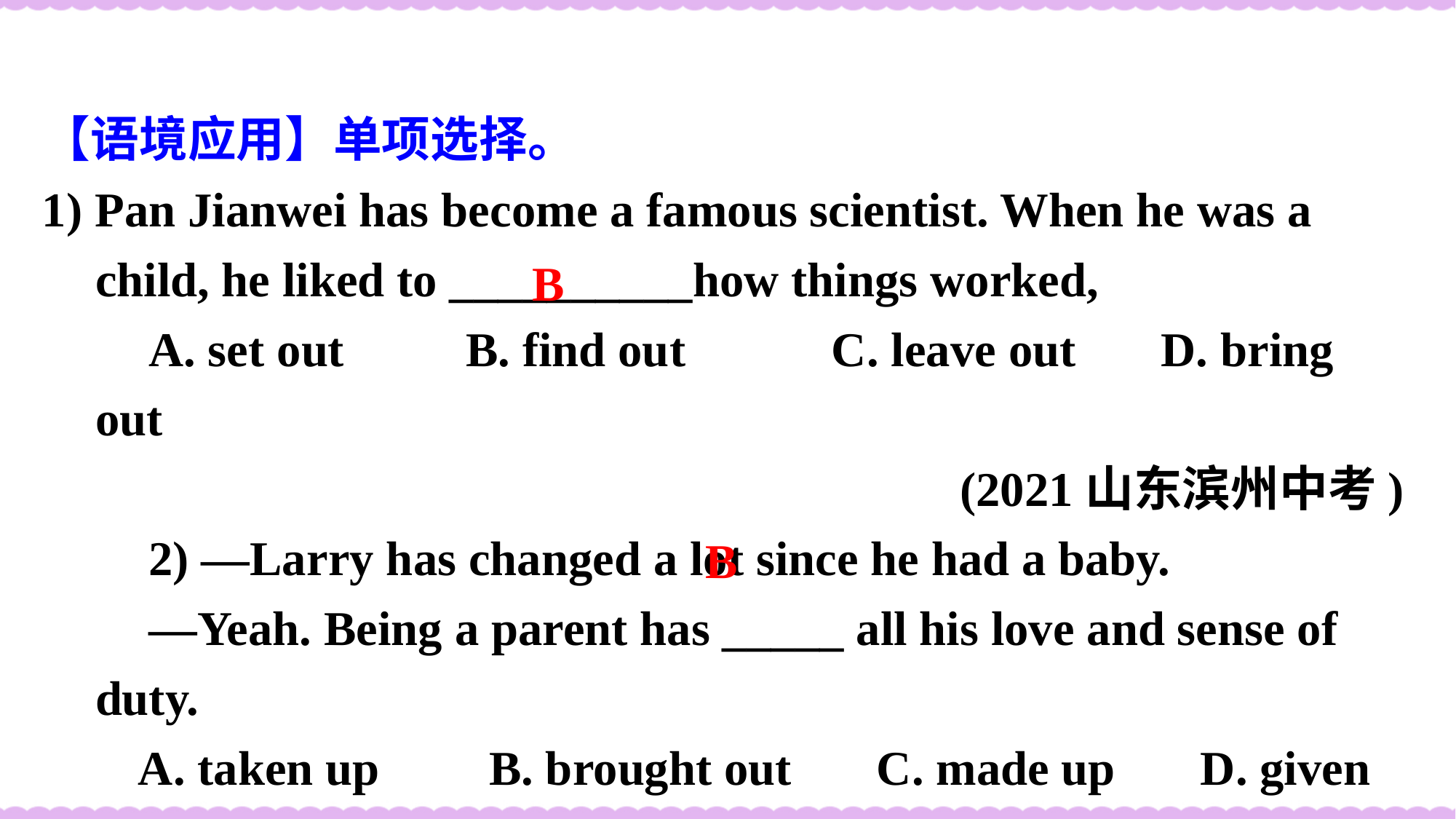

【语境应用】单项选择。
1) Pan Jianwei has become a famous scientist. When he was a child, he liked to __________how things worked,
A. set out          B. find out            C. leave out       D. bring out
(2021山东滨州中考)
2) —Larry has changed a lot since he had a baby.
—Yeah. Being a parent has _____ all his love and sense of duty.
A. taken up         B. brought out       C. made up       D. given out
(2021湖北武汉中考)
B
B